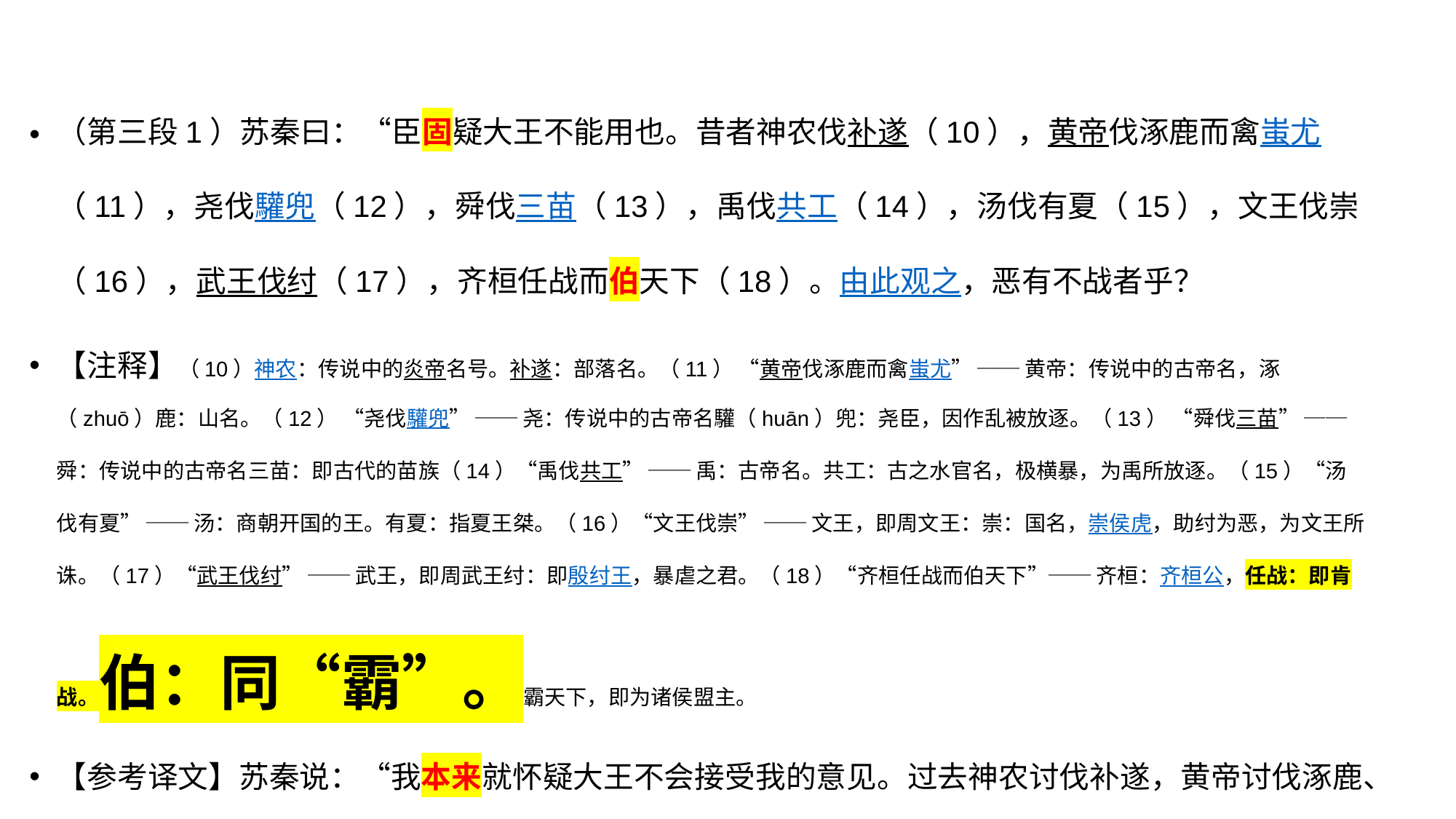

（第三段1）苏秦曰：“臣固疑大王不能用也。昔者神农伐补遂（10），黄帝伐涿鹿而禽蚩尤（11），尧伐驩兜（12），舜伐三苗（13），禹伐共工（14），汤伐有夏（15），文王伐崇（16），武王伐纣（17），齐桓任战而伯天下（18）。由此观之，恶有不战者乎？
【注释】（10）神农：传说中的炎帝名号。补遂：部落名。（11） “黄帝伐涿鹿而禽蚩尤” ── 黄帝：传说中的古帝名，涿（zhuō）鹿：山名。（12） “尧伐驩兜” ── 尧：传说中的古帝名驩（huān）兜：尧臣，因作乱被放逐。（13） “舜伐三苗” ── 舜：传说中的古帝名三苗：即古代的苗族（14）“禹伐共工” ── 禹：古帝名。共工：古之水官名，极横暴，为禹所放逐。（15）“汤伐有夏” ── 汤：商朝开国的王。有夏：指夏王桀。（16）“文王伐崇” ── 文王，即周文王：崇：国名，崇侯虎，助纣为恶，为文王所诛。（17）“武王伐纣” ── 武王，即周武王纣：即殷纣王，暴虐之君。（18）“齐桓任战而伯天下”── 齐桓：齐桓公，任战：即肯战。伯：同“霸”。霸天下，即为诸侯盟主。
【参考译文】苏秦说：“我本来就怀疑大王不会接受我的意见。过去神农讨伐补遂，黄帝讨伐涿鹿、擒获蚩尤，尧讨伐驩兜，舜讨伐三苗，禹讨伐共工，商汤讨伐夏桀，周文王讨伐崇国，周武王讨伐纣王，齐桓公用武力称霸天下。由此看来，哪有不用战争手段的呢？